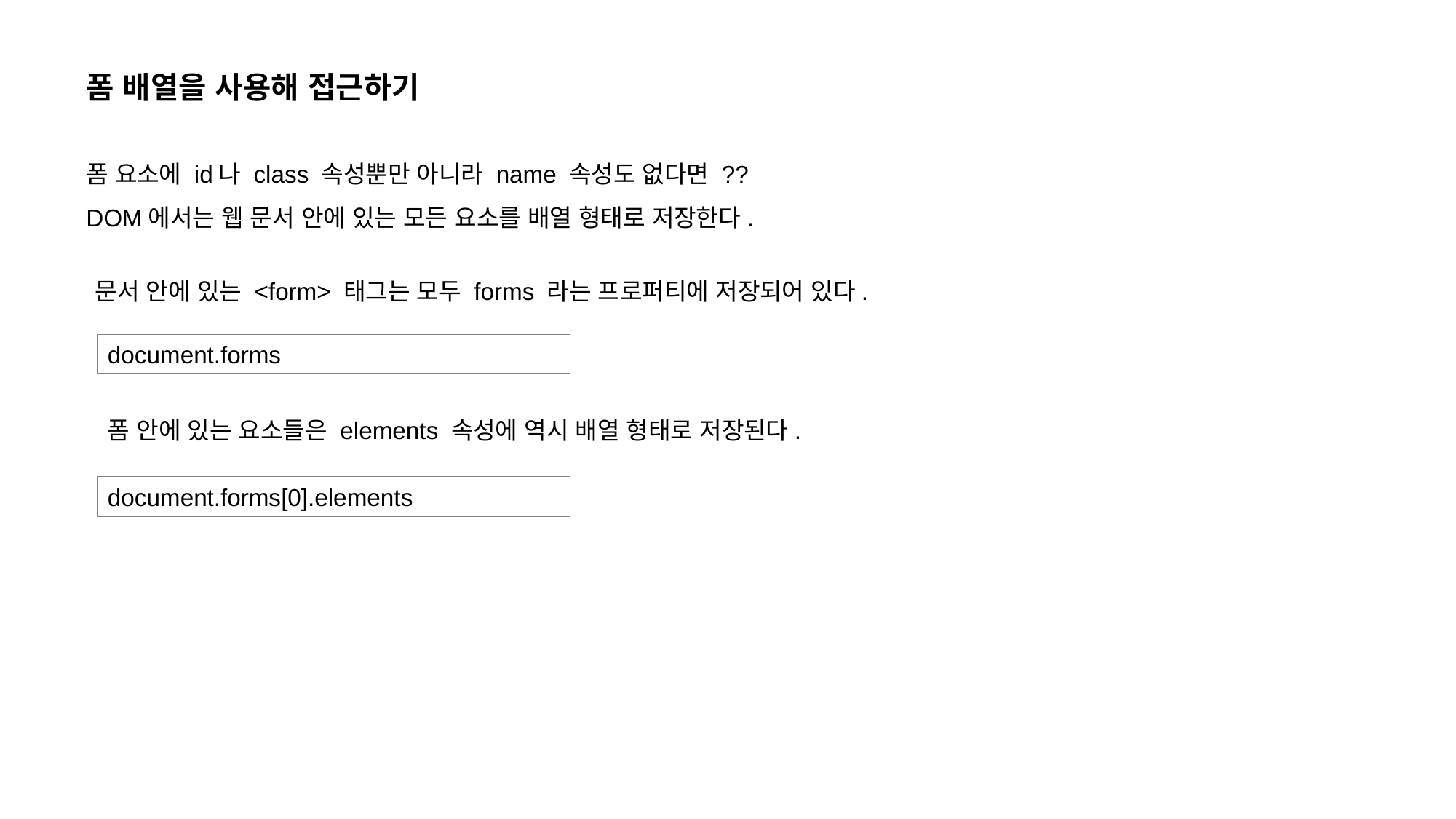

# 폼 배열을 사용해 접근하기
폼 요소에 id나 class 속성뿐만 아니라 name 속성도 없다면 ??
DOM에서는 웹 문서 안에 있는 모든 요소를 배열 형태로 저장한다.
문서 안에 있는 <form> 태그는 모두 forms 라는 프로퍼티에 저장되어 있다.
document.forms
폼 안에 있는 요소들은 elements 속성에 역시 배열 형태로 저장된다.
document.forms[0].elements